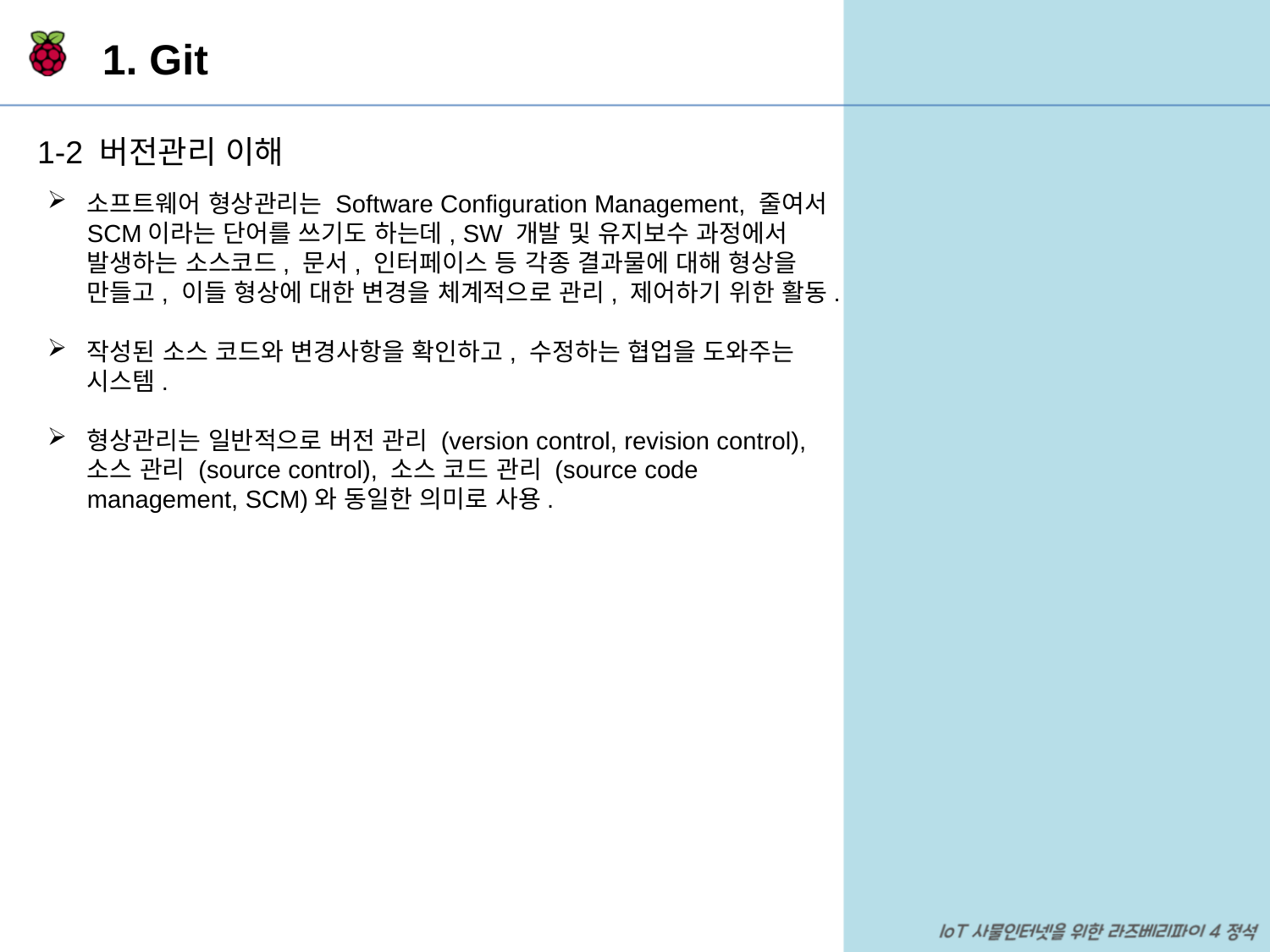

1. Git
1-2 버전관리 이해
소프트웨어 형상관리는 Software Configuration Management, 줄여서 SCM이라는 단어를 쓰기도 하는데, SW 개발 및 유지보수 과정에서 발생하는 소스코드, 문서, 인터페이스 등 각종 결과물에 대해 형상을 만들고, 이들 형상에 대한 변경을 체계적으로 관리, 제어하기 위한 활동.

작성된 소스 코드와 변경사항을 확인하고, 수정하는 협업을 도와주는 시스템.

형상관리는 일반적으로 버전 관리 (version control, revision control), 소스 관리 (source control), 소스 코드 관리 (source code management, SCM)와 동일한 의미로 사용.